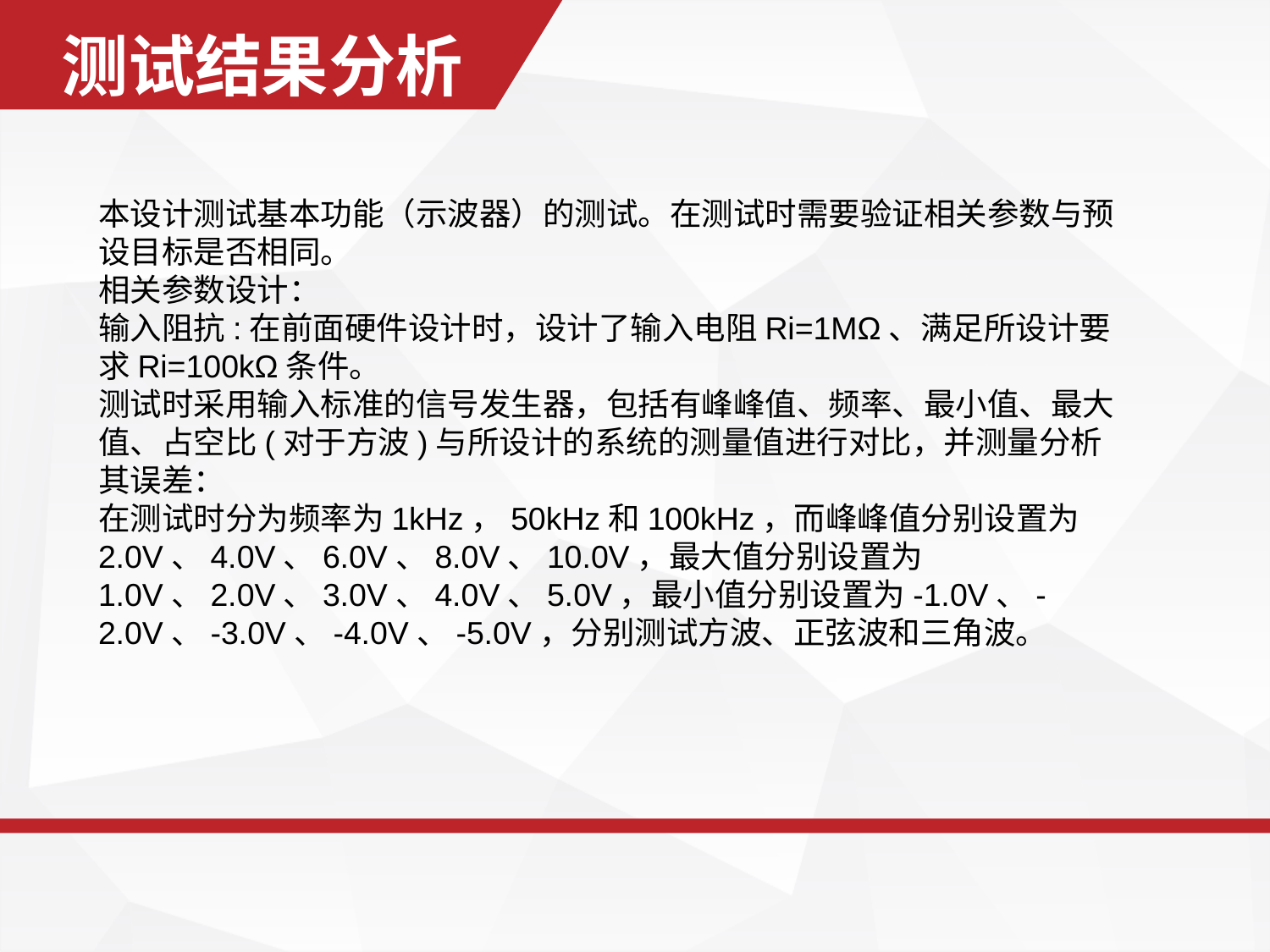

# 测试结果分析
本设计测试基本功能（示波器）的测试。在测试时需要验证相关参数与预设目标是否相同。
相关参数设计：
输入阻抗:在前面硬件设计时，设计了输入电阻Ri=1MΩ、满足所设计要求Ri=100kΩ条件。
测试时采用输入标准的信号发生器，包括有峰峰值、频率、最小值、最大值、占空比(对于方波)与所设计的系统的测量值进行对比，并测量分析其误差：
在测试时分为频率为1kHz，50kHz和100kHz，而峰峰值分别设置为2.0V、4.0V、6.0V、8.0V、10.0V，最大值分别设置为1.0V、2.0V、3.0V、4.0V、5.0V，最小值分别设置为-1.0V、-2.0V、-3.0V、-4.0V、-5.0V，分别测试方波、正弦波和三角波。